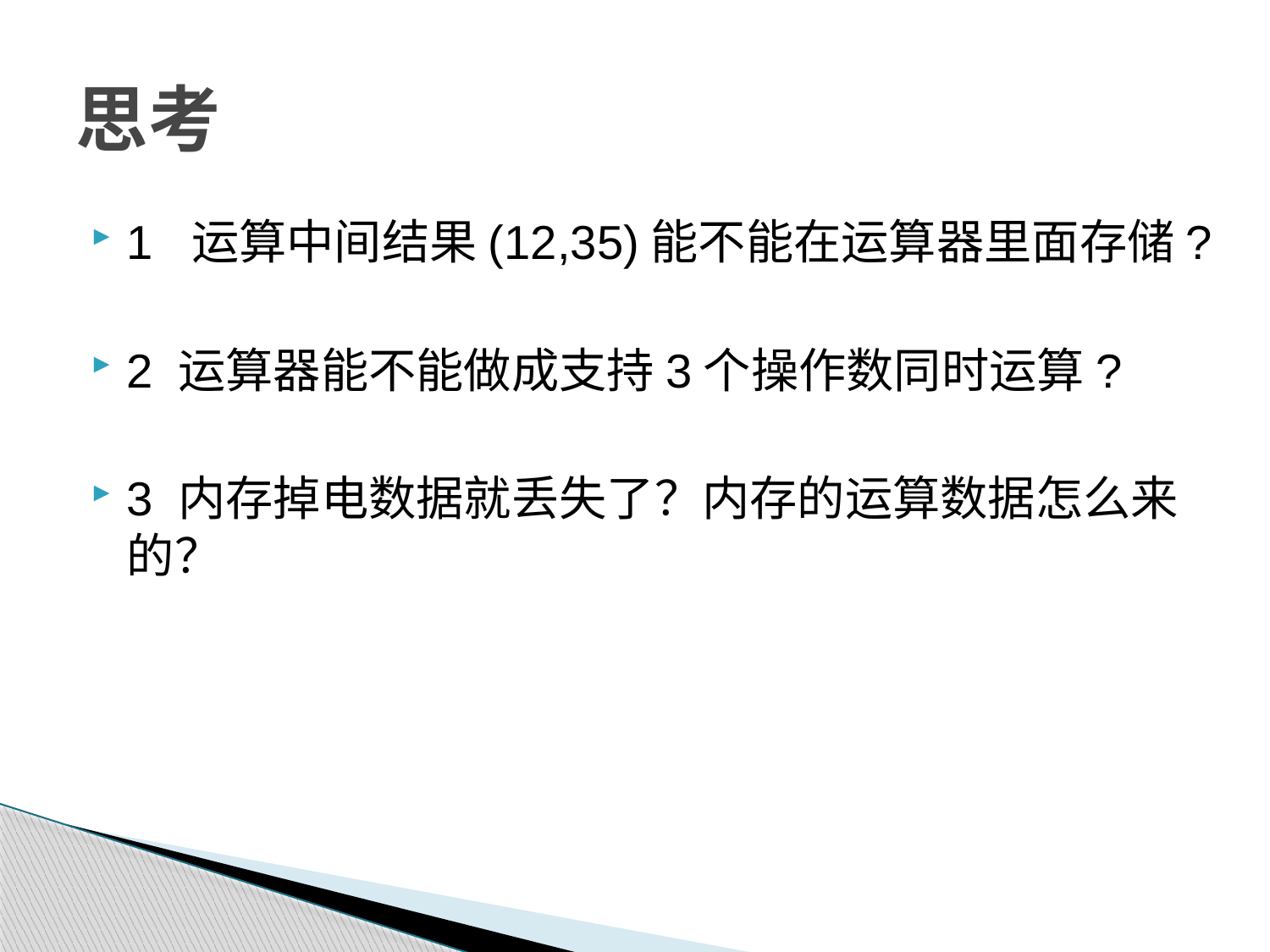

# 思考
1  运算中间结果(12,35)能不能在运算器里面存储?

2 运算器能不能做成支持3个操作数同时运算?

3 内存掉电数据就丢失了？内存的运算数据怎么来的？